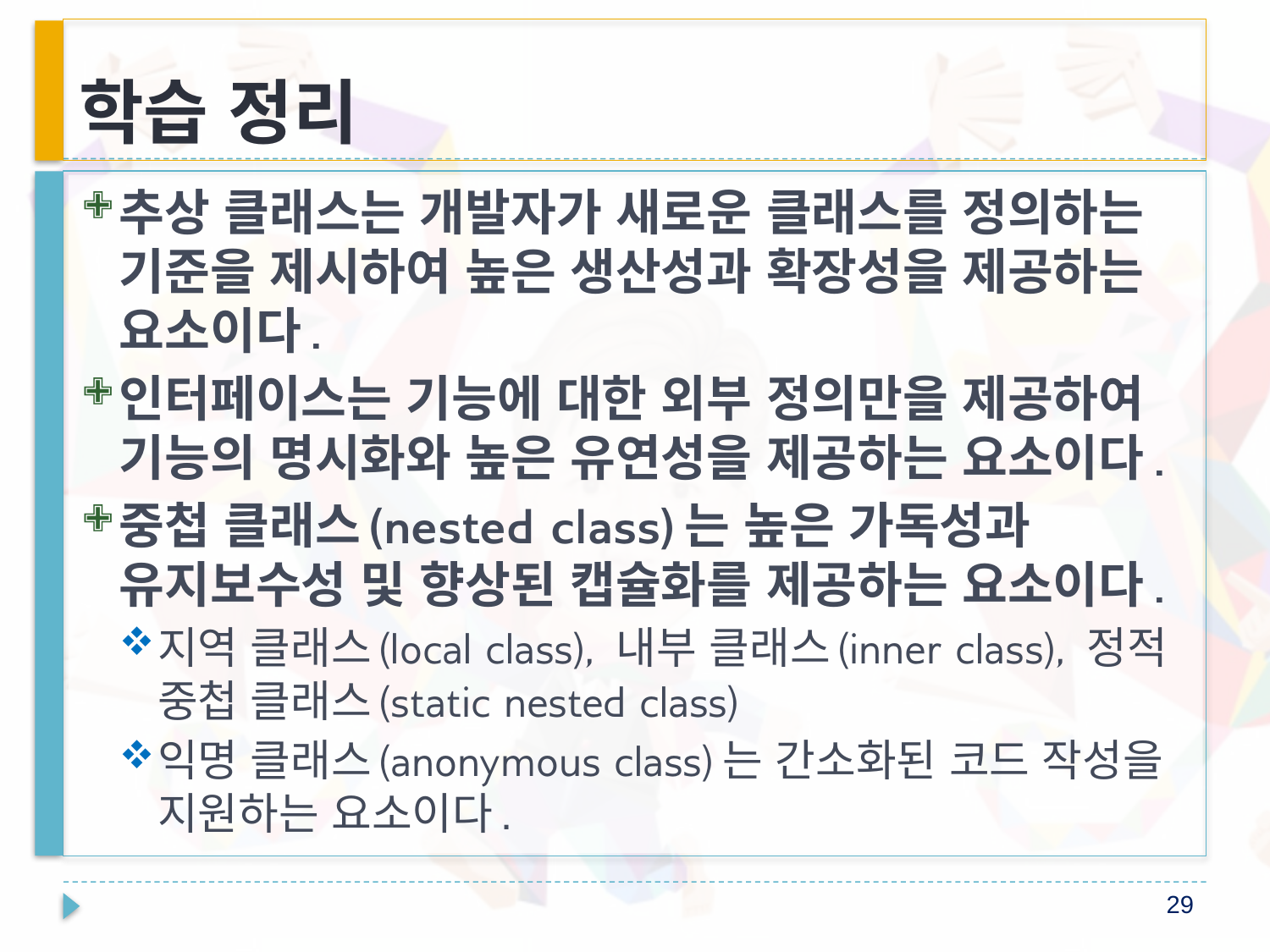

# 학습 정리
추상 클래스는 개발자가 새로운 클래스를 정의하는 기준을 제시하여 높은 생산성과 확장성을 제공하는 요소이다.
인터페이스는 기능에 대한 외부 정의만을 제공하여 기능의 명시화와 높은 유연성을 제공하는 요소이다.
중첩 클래스(nested class)는 높은 가독성과 유지보수성 및 향상된 캡슐화를 제공하는 요소이다.
지역 클래스(local class), 내부 클래스(inner class), 정적 중첩 클래스(static nested class)
익명 클래스(anonymous class)는 간소화된 코드 작성을 지원하는 요소이다.
29